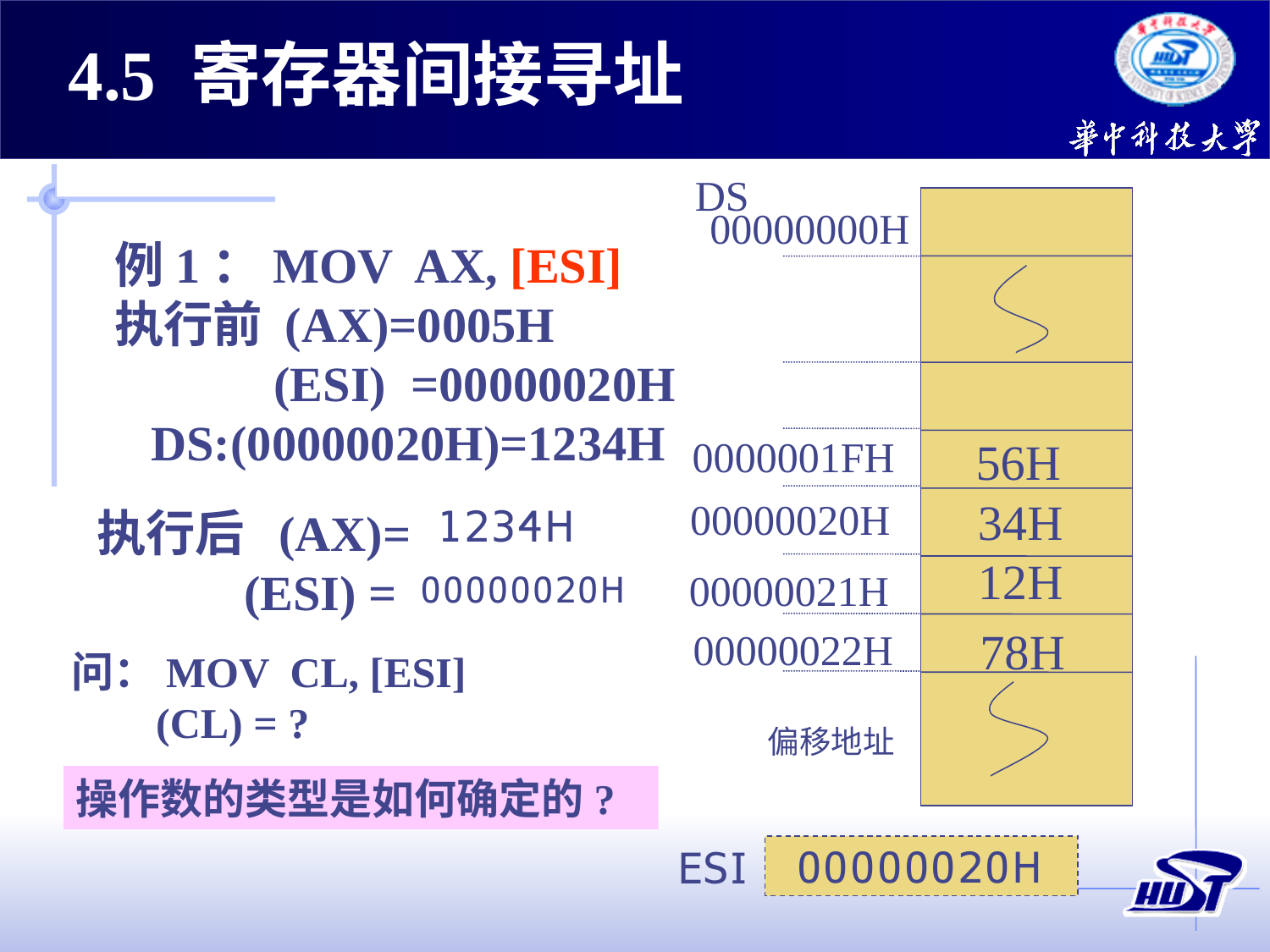

4.5 寄存器间接寻址
DS

00000000H
例1：MOV  AX, [ESI]
执行前 (AX)=0005H
             (ESI)  =00000020H
   DS:(00000020H)=1234H

0000001FH
00000020H
00000021H
00000022H
56H

34H
12H

1234H
执行后  (AX)=
            (ESI) =

00000020H

78H

问：MOV  CL, [ESI]
        (CL) = ?

偏移地址
操作数的类型是如何确定的?
ESI
00000020H